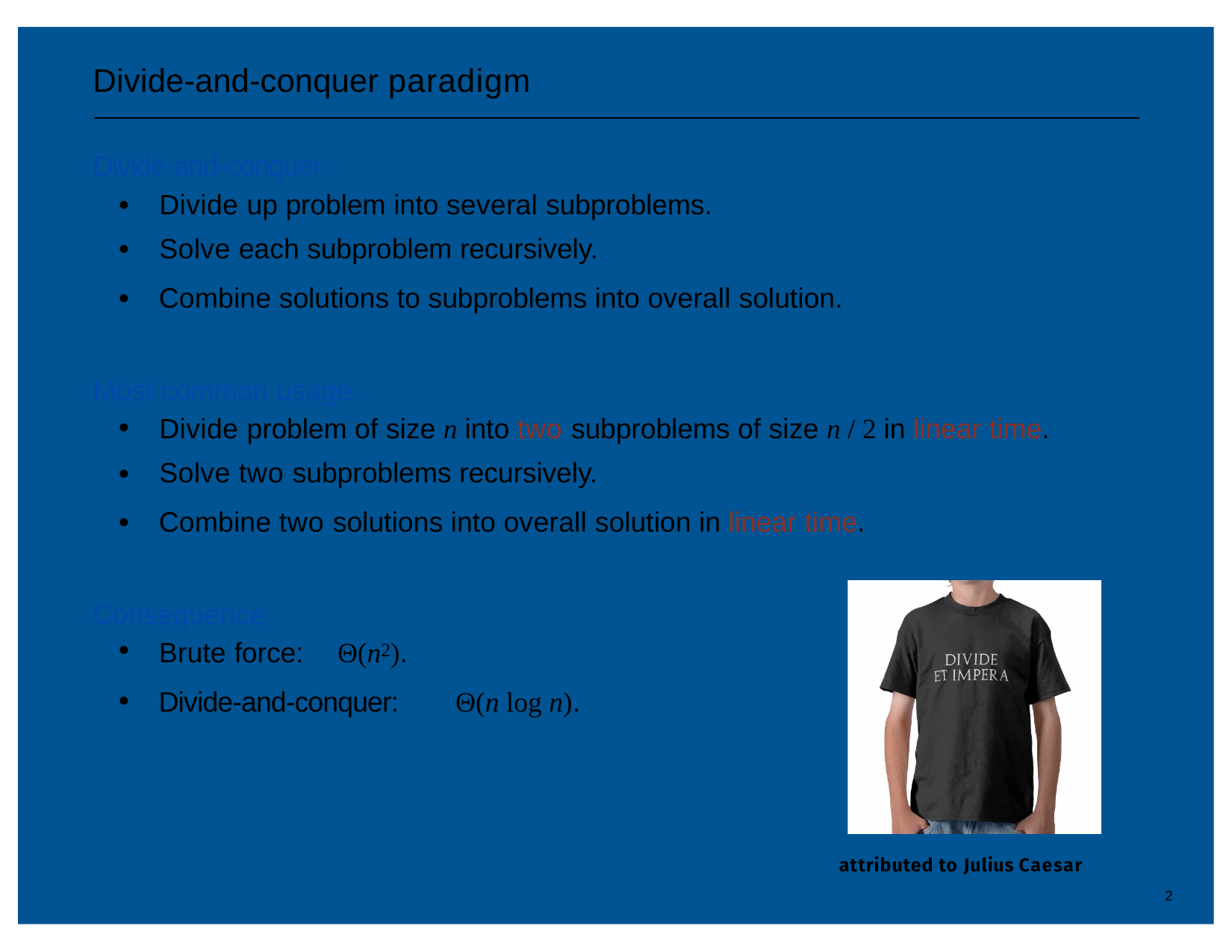

# Divide-and-conquer paradigm

Divide-and-conquer.
・Divide up problem into several subproblems.
・Solve each subproblem recursively.
・Combine solutions to subproblems into overall solution.

Most common usage.
・Divide problem of size n into two subproblems of size n / 2 in linear time.
・Solve two subproblems recursively.
・Combine two solutions into overall solution in linear time.

Consequence.
・Brute force:	Θ(n2).
・Divide-and-conquer:	Θ(n log n).

attributed to Julius Caesar
2